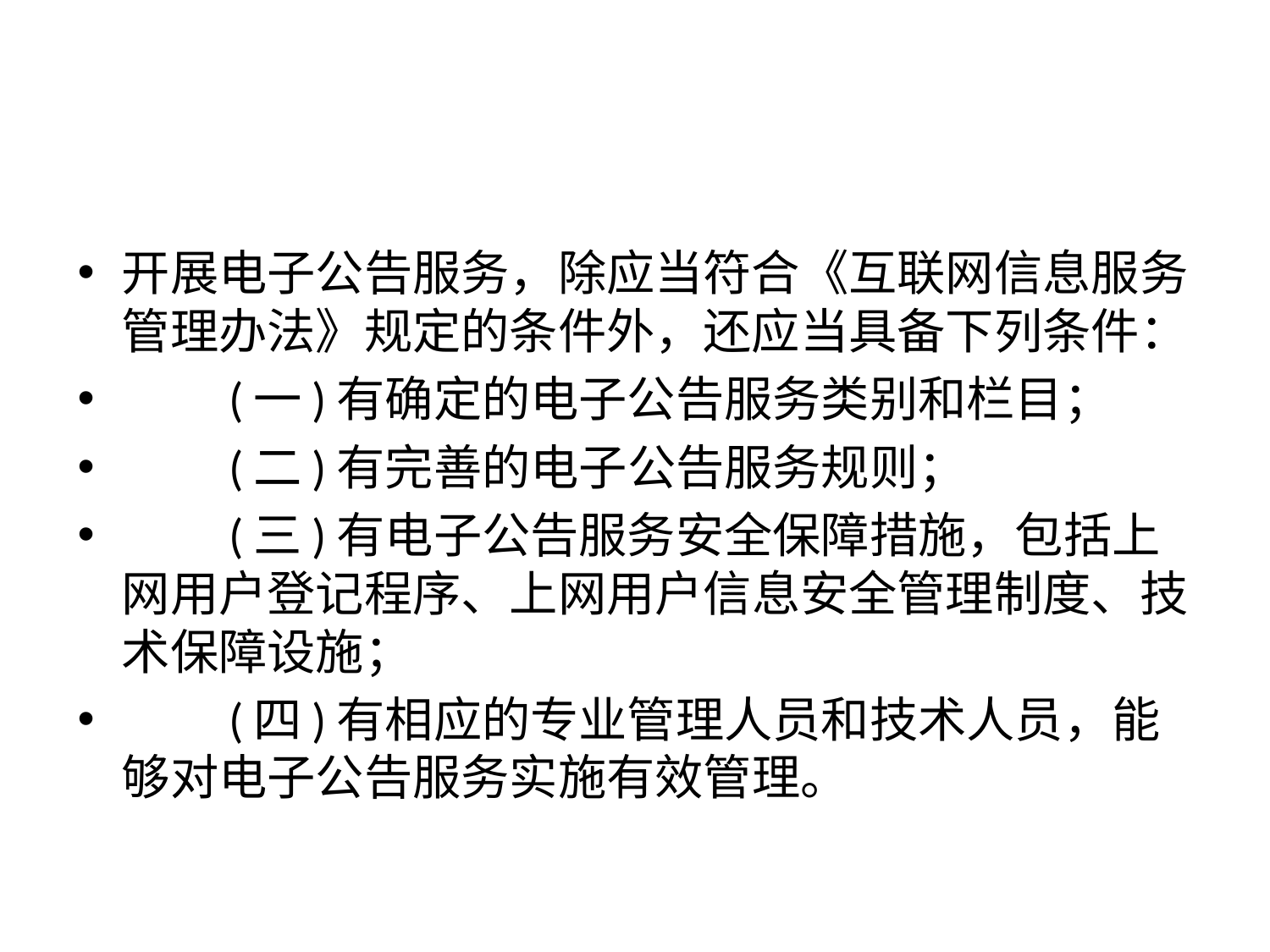

开展电子公告服务，除应当符合《互联网信息服务管理办法》规定的条件外，还应当具备下列条件：
　　(一)有确定的电子公告服务类别和栏目；
　　(二)有完善的电子公告服务规则；
　　(三)有电子公告服务安全保障措施，包括上网用户登记程序、上网用户信息安全管理制度、技术保障设施；
　　(四)有相应的专业管理人员和技术人员，能够对电子公告服务实施有效管理。